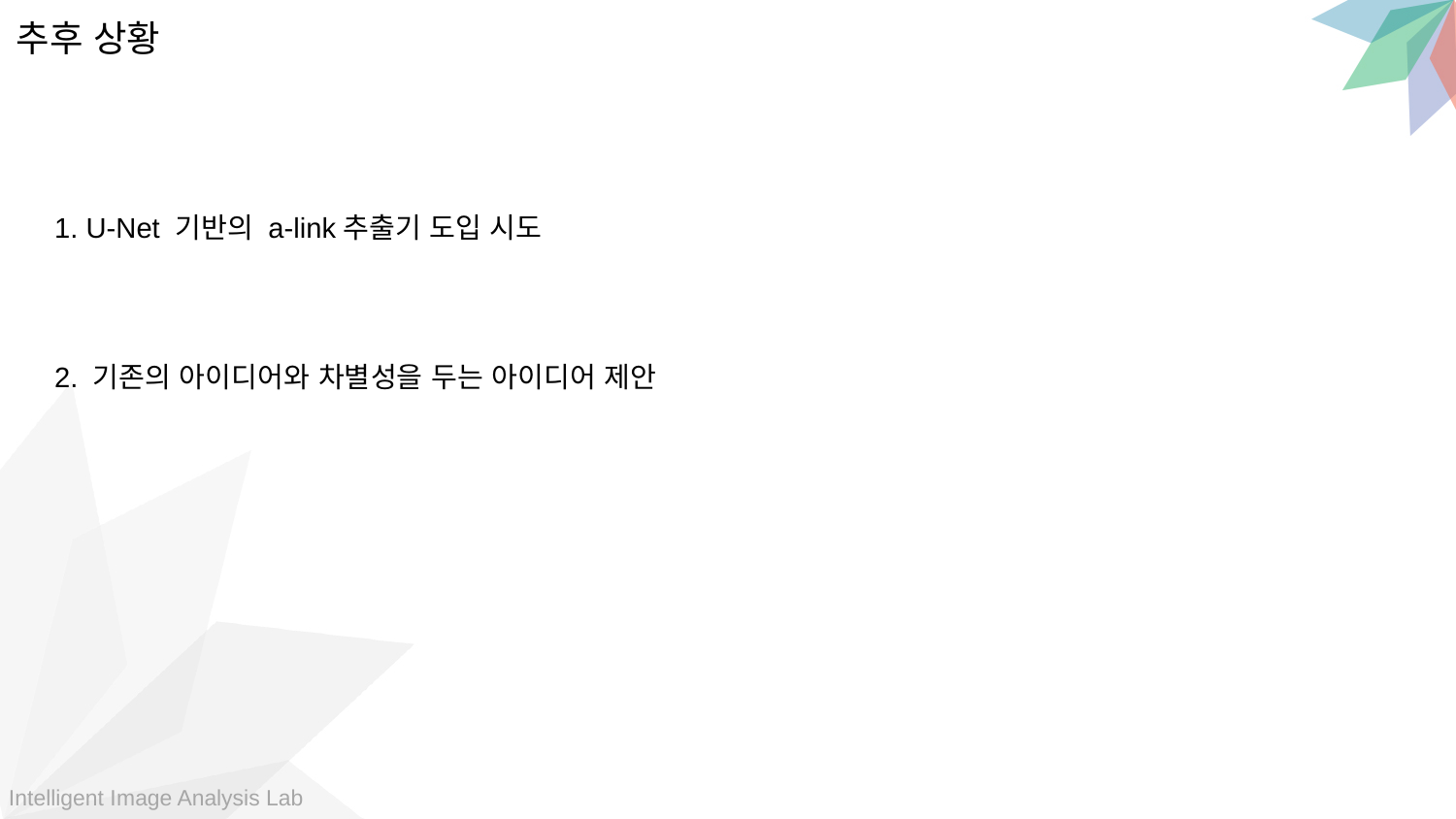

추후 상황
1. U-Net 기반의 a-link추출기 도입 시도
2. 기존의 아이디어와 차별성을 두는 아이디어 제안